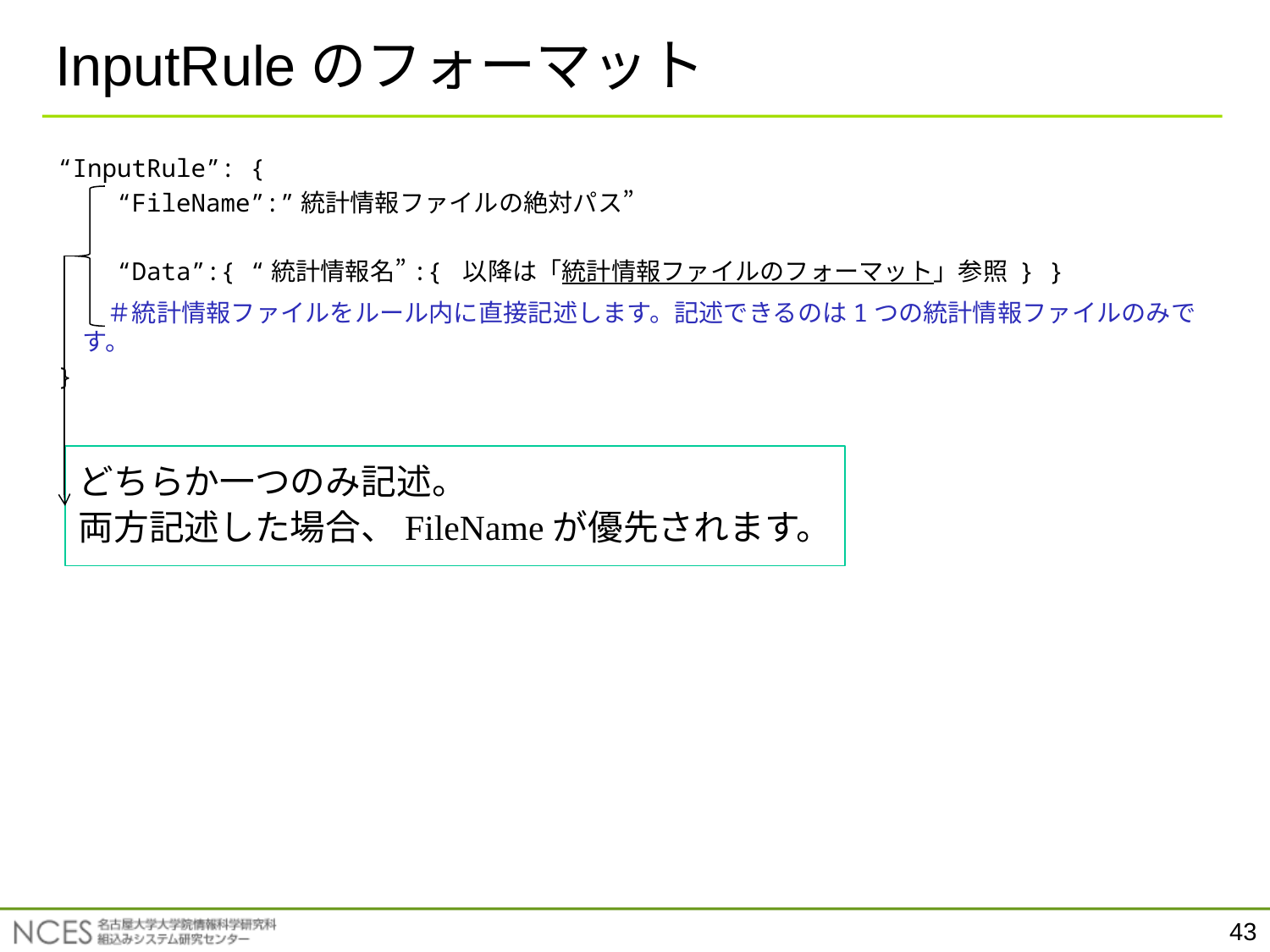

# InputRuleのフォーマット
“InputRule”: {
    “FileName”:”統計情報ファイルの絶対パス”

    “Data”:{ “統計情報名”:{ 以降は「統計情報ファイルのフォーマット」参照 } }
　　＃統計情報ファイルをルール内に直接記述します。記述できるのは1つの統計情報ファイルのみです。
}

どちらか一つのみ記述。
両方記述した場合、FileNameが優先されます。
43